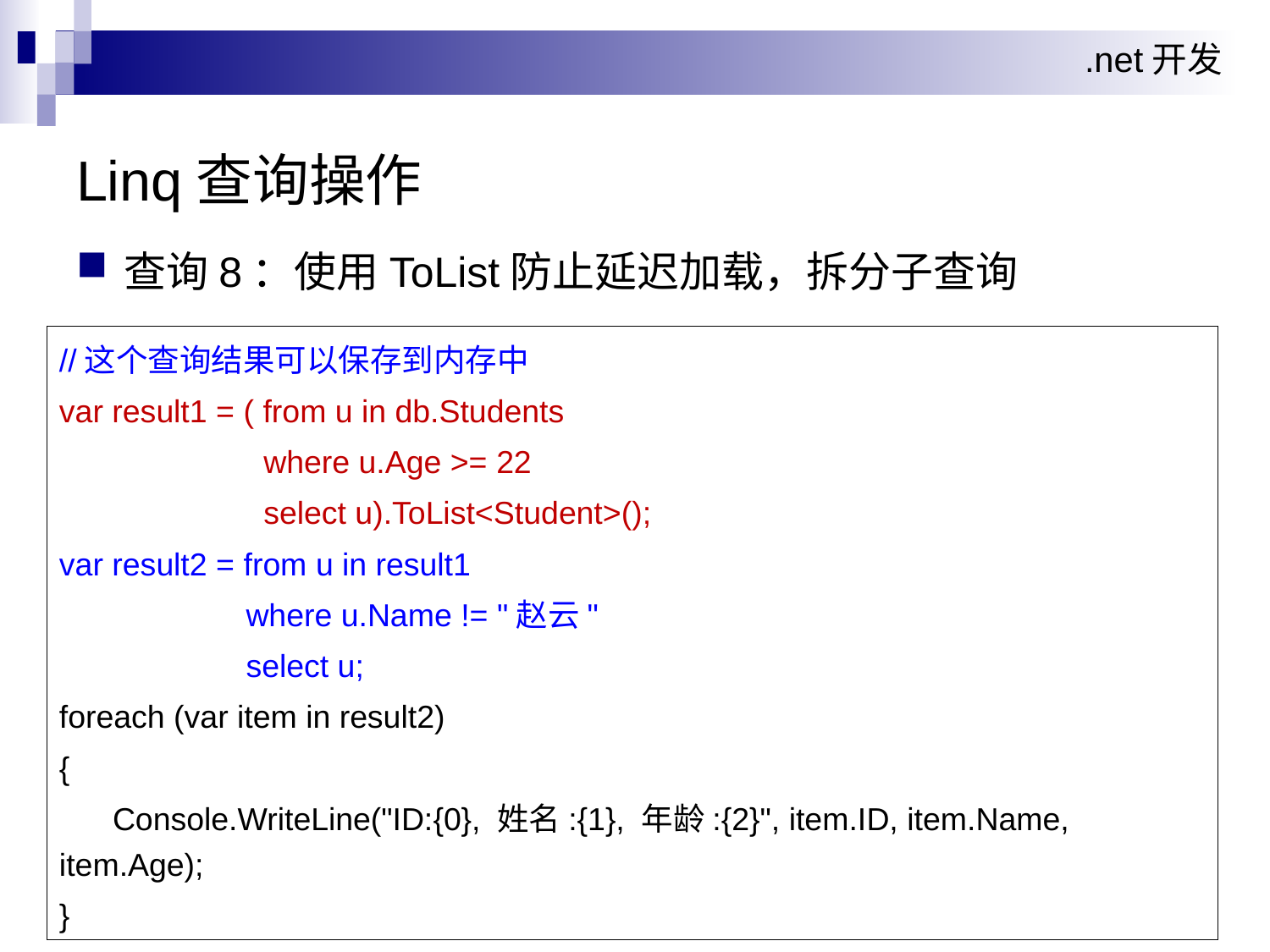

Linq查询操作
查询8：使用ToList防止延迟加载，拆分子查询
//这个查询结果可以保存到内存中
var result1 = ( from u in db.Students
                       where u.Age >= 22
                       select u).ToList<Student>();
var result2 = from u in result1
                     where u.Name != "赵云"
                     select u;
foreach (var item in result2)
{
      Console.WriteLine("ID:{0}, 姓名:{1}, 年龄:{2}", item.ID, item.Name, item.Age);
}